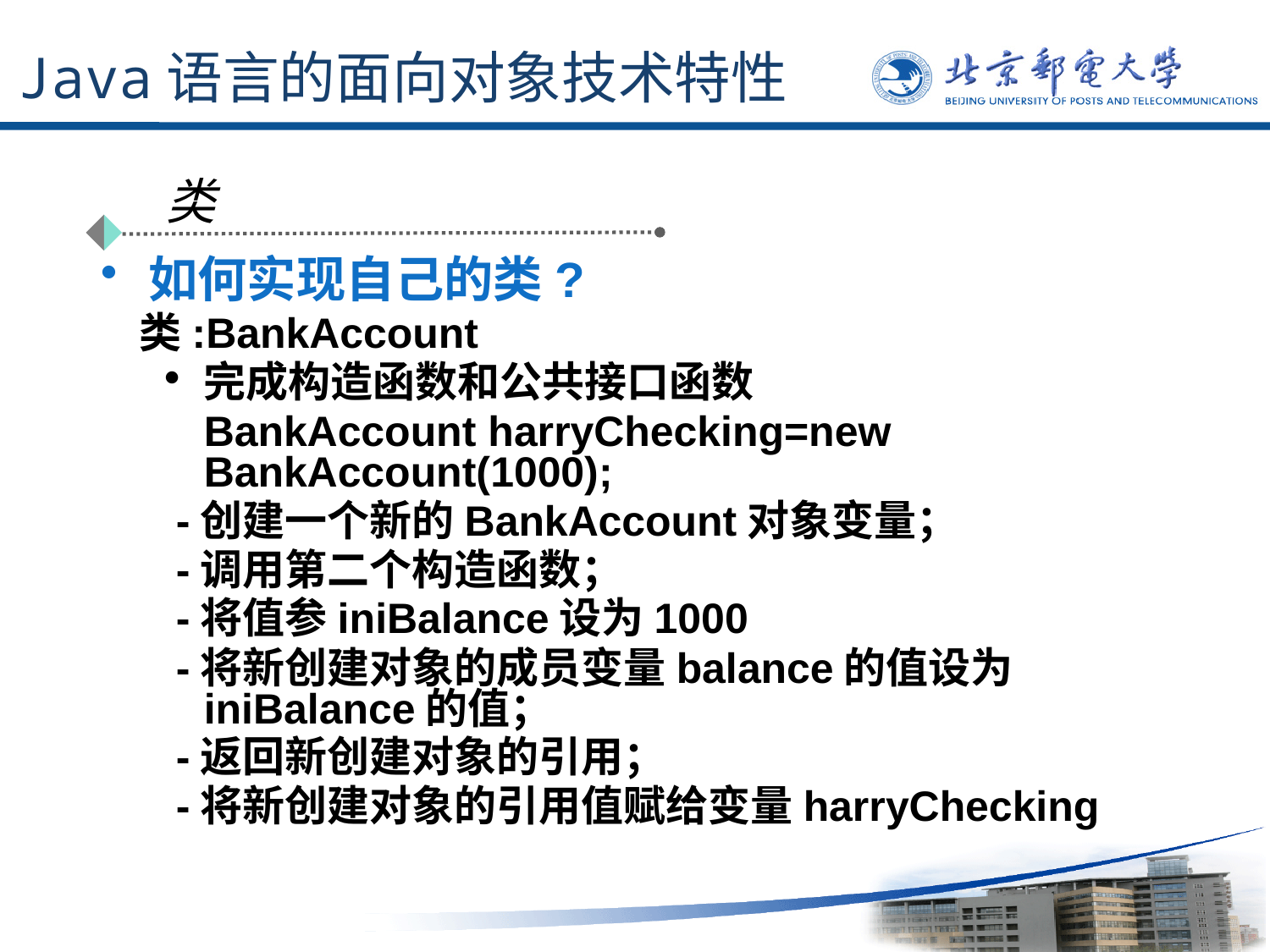

# Java语言的面向对象技术特性

类

如何实现自己的类?
   类:BankAccount
完成构造函数和公共接口函数
	BankAccount harryChecking=new BankAccount(1000);
 -创建一个新的BankAccount对象变量；
 -调用第二个构造函数；
 -将值参iniBalance设为1000
 -将新创建对象的成员变量balance的值设为iniBalance的值；
 -返回新创建对象的引用；
 -将新创建对象的引用值赋给变量harryChecking